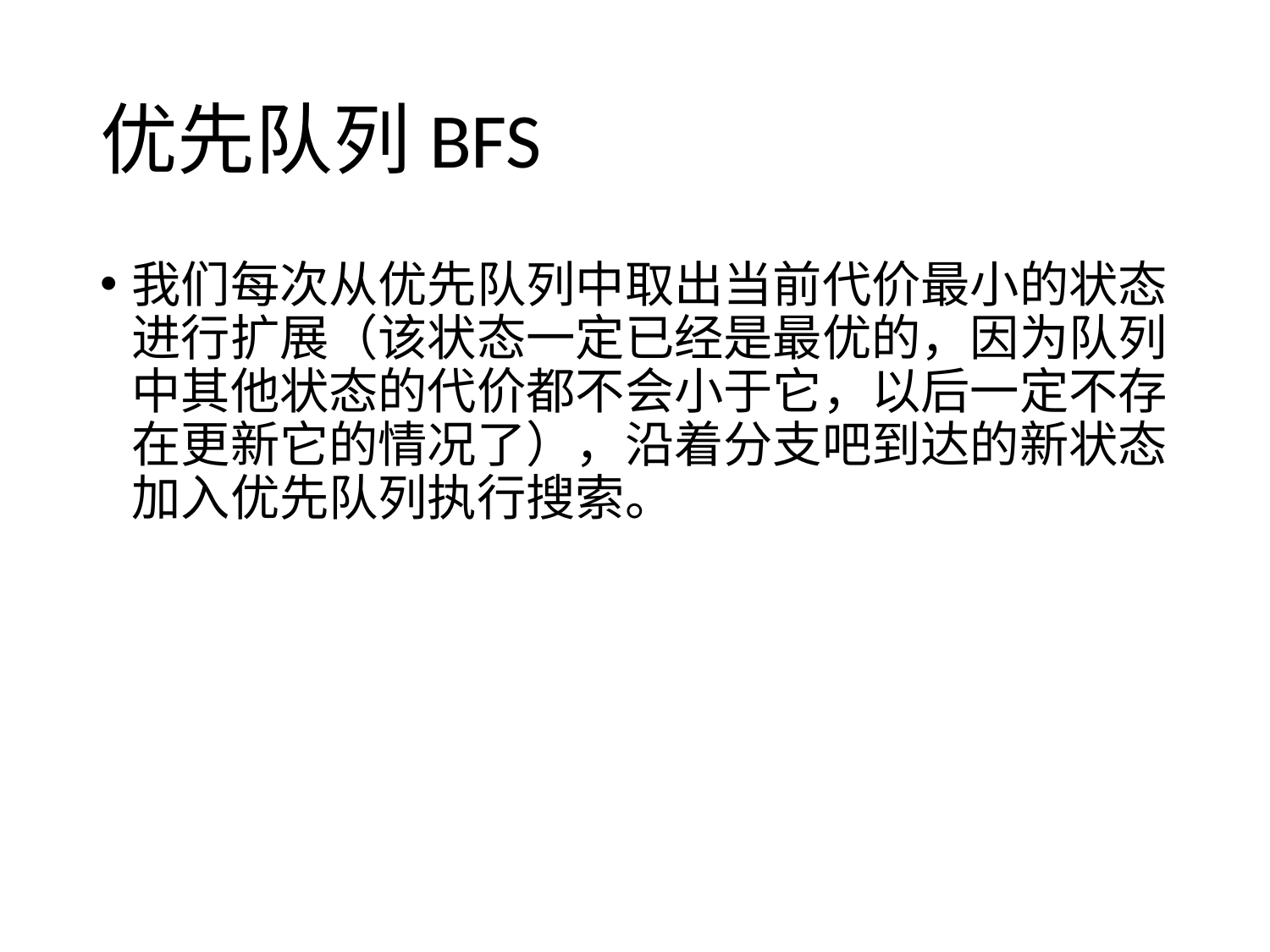

# 优先队列BFS
我们每次从优先队列中取出当前代价最小的状态进行扩展（该状态一定已经是最优的，因为队列中其他状态的代价都不会小于它，以后一定不存在更新它的情况了），沿着分支吧到达的新状态加入优先队列执行搜索。